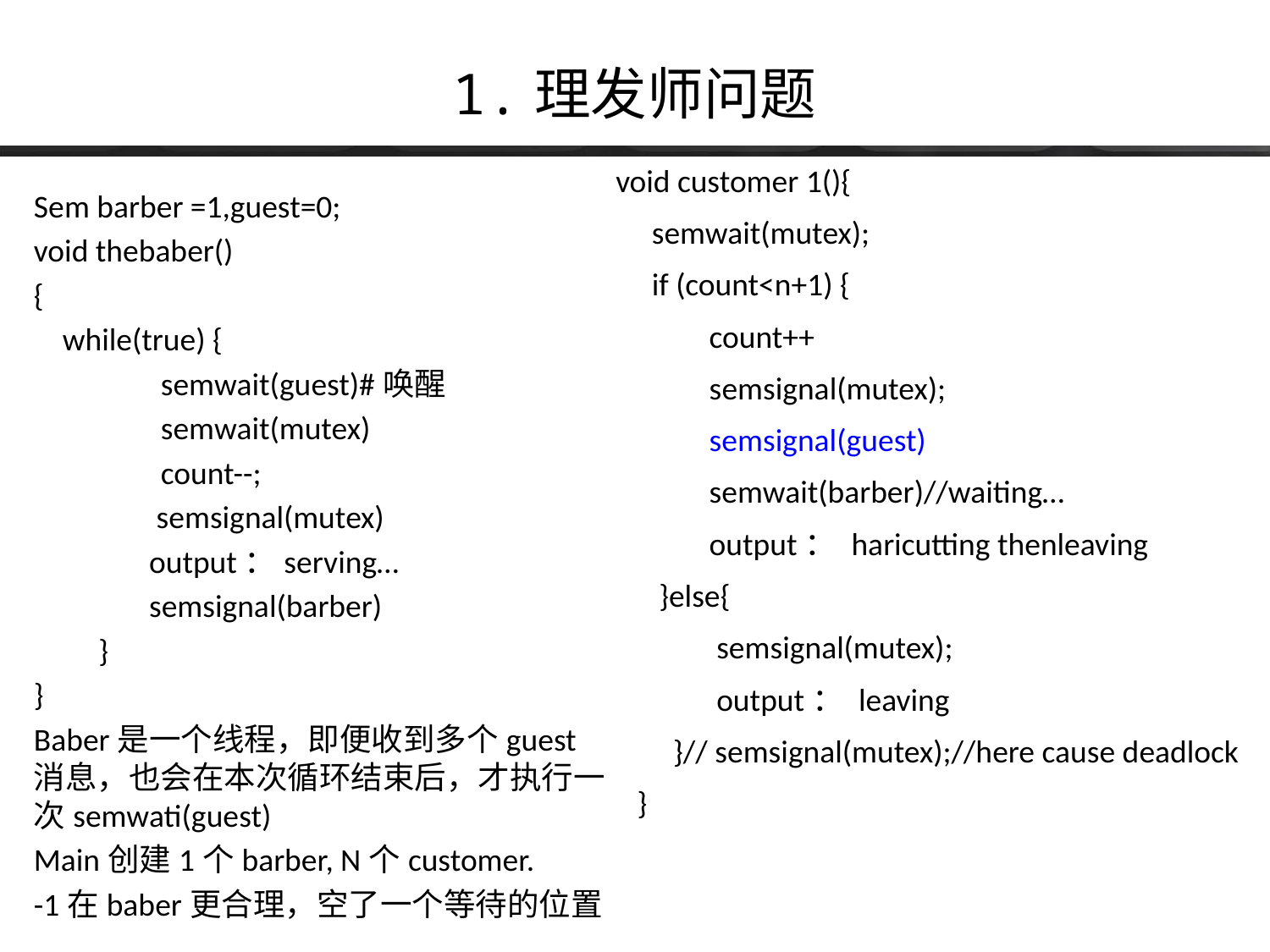

# 1.理发师问题
void customer 1(){
     semwait(mutex);
     if (count<n+1) {
             count++
             semsignal(mutex);
             semsignal(guest)
             semwait(barber)//waiting…
             output： haricutting thenleaving
      }else{
              semsignal(mutex);
              output： leaving
        }// semsignal(mutex);//here cause deadlock
   }
Sem barber =1,guest=0;
void thebaber()
{
    while(true) {
	semwait(guest)#唤醒
	semwait(mutex)
	count--;
                 semsignal(mutex)
                output：serving…
                semsignal(barber)
         }
}
Baber是一个线程，即便收到多个guest消息，也会在本次循环结束后，才执行一次semwati(guest)
Main创建1个barber, N个customer.
-1在baber更合理，空了一个等待的位置